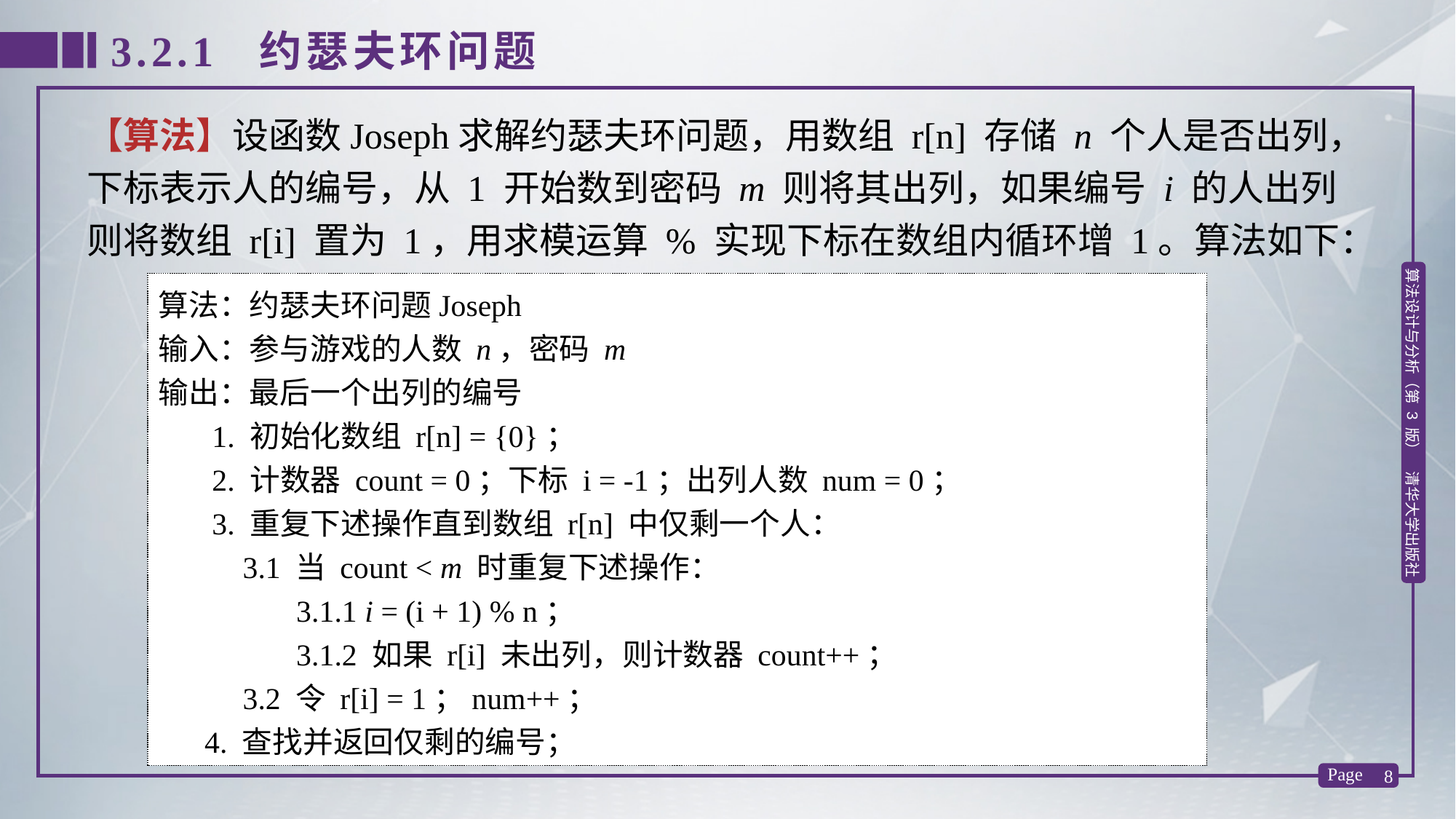

3.2.1  约瑟夫环问题
【算法】设函数Joseph求解约瑟夫环问题，用数组 r[n] 存储 n 个人是否出列，下标表示人的编号，从 1 开始数到密码 m 则将其出列，如果编号 i 的人出列则将数组 r[i] 置为 1，用求模运算 % 实现下标在数组内循环增 1。算法如下：
算法：约瑟夫环问题Joseph
输入：参与游戏的人数 n，密码 m
输出：最后一个出列的编号
      1. 初始化数组 r[n] = {0}；
      2. 计数器 count = 0；下标 i = -1；出列人数 num = 0；
      3. 重复下述操作直到数组 r[n] 中仅剩一个人：
          3.1 当 count < m 时重复下述操作：
                 3.1.1 i = (i + 1) % n；
                 3.1.2 如果 r[i] 未出列，则计数器 count++；
          3.2 令 r[i] = 1；num++；
     4. 查找并返回仅剩的编号；